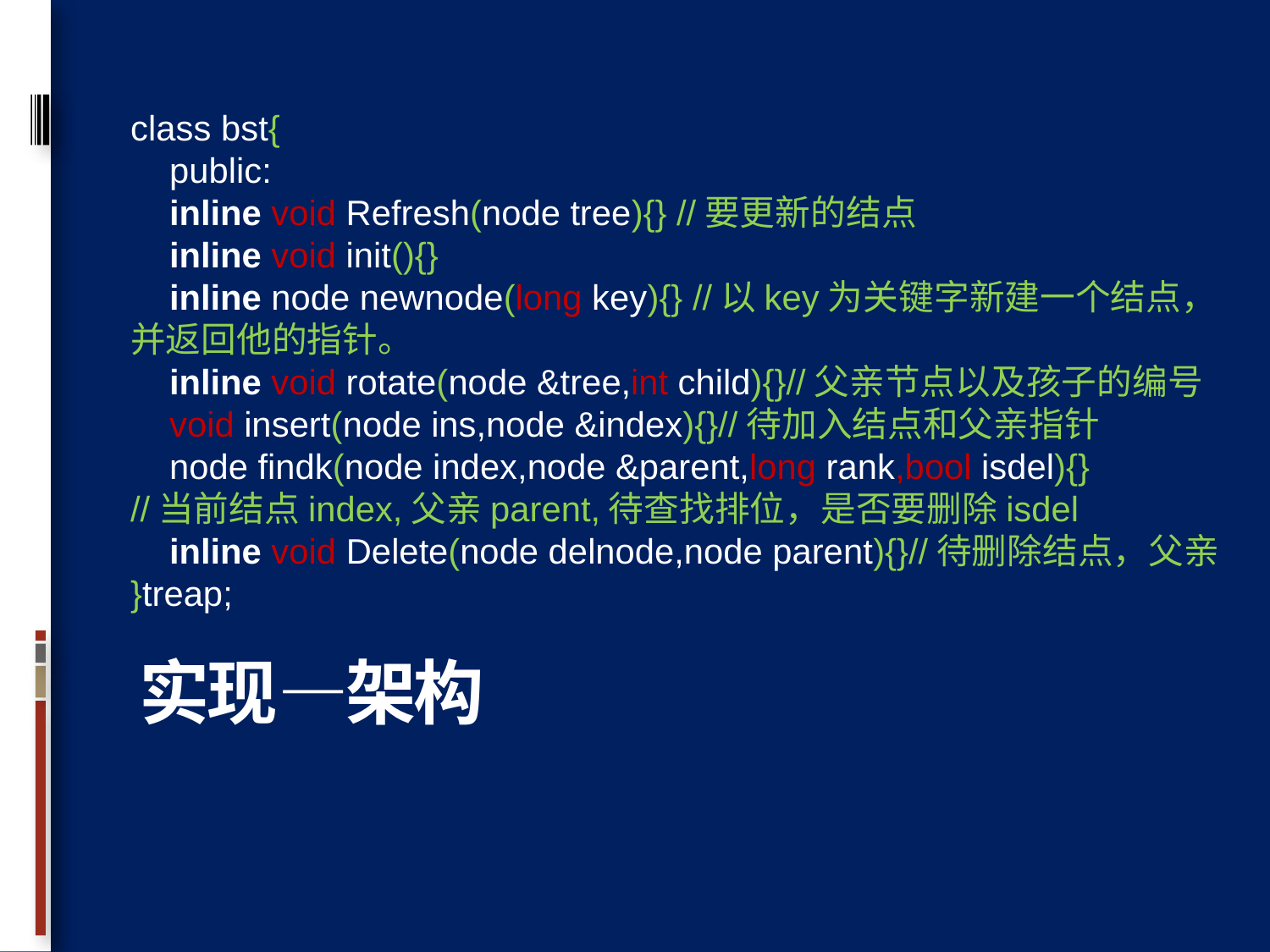

class bst{
    public:
    inline void Refresh(node tree){} //要更新的结点
    inline void init(){}
    inline node newnode(long key){} //以key为关键字新建一个结点，
并返回他的指针。
    inline void rotate(node &tree,int child){}//父亲节点以及孩子的编号
    void insert(node ins,node &index){}//待加入结点和父亲指针
    node findk(node index,node &parent,long rank,bool isdel){}
//当前结点index,父亲parent,待查找排位，是否要删除isdel
    inline void Delete(node delnode,node parent){}//待删除结点，父亲
}treap;

# 实现—架构